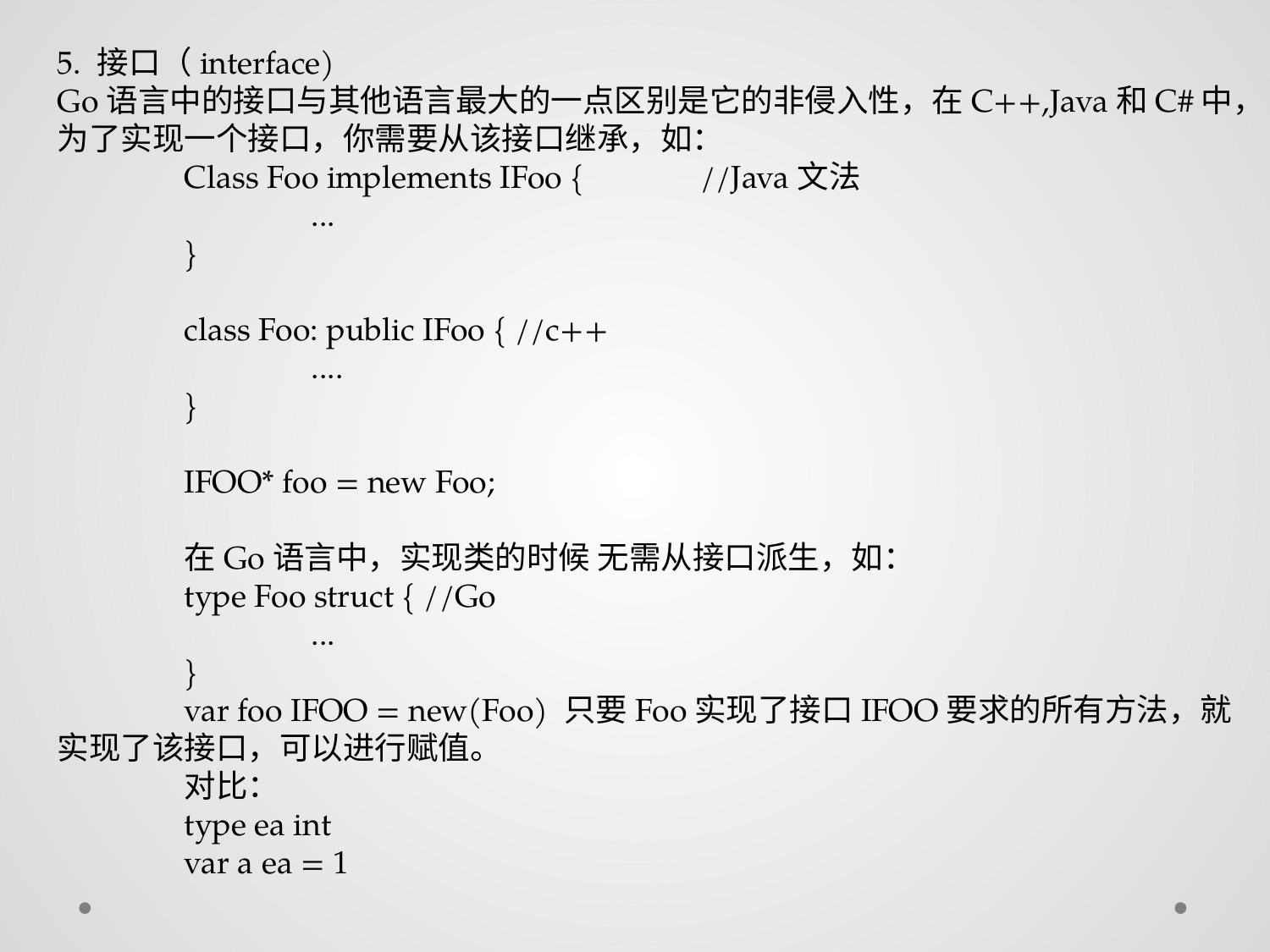

5. 接口（interface)
Go语言中的接口与其他语言最大的一点区别是它的非侵入性，在C++,Java和C#中，为了实现一个接口，你需要从该接口继承，如：
	Class Foo implements IFoo {	 //Java文法
		...
	}

	class Foo: public IFoo { //c++
		....
	}

	IFOO* foo = new Foo;

	在Go语言中，实现类的时候 无需从接口派生，如：
	type Foo struct { //Go
		...
	}
	var foo IFOO = new(Foo) 只要Foo实现了接口IFOO要求的所有方法，就实现了该接口，可以进行赋值。
	对比：
	type ea int
	var a ea = 1